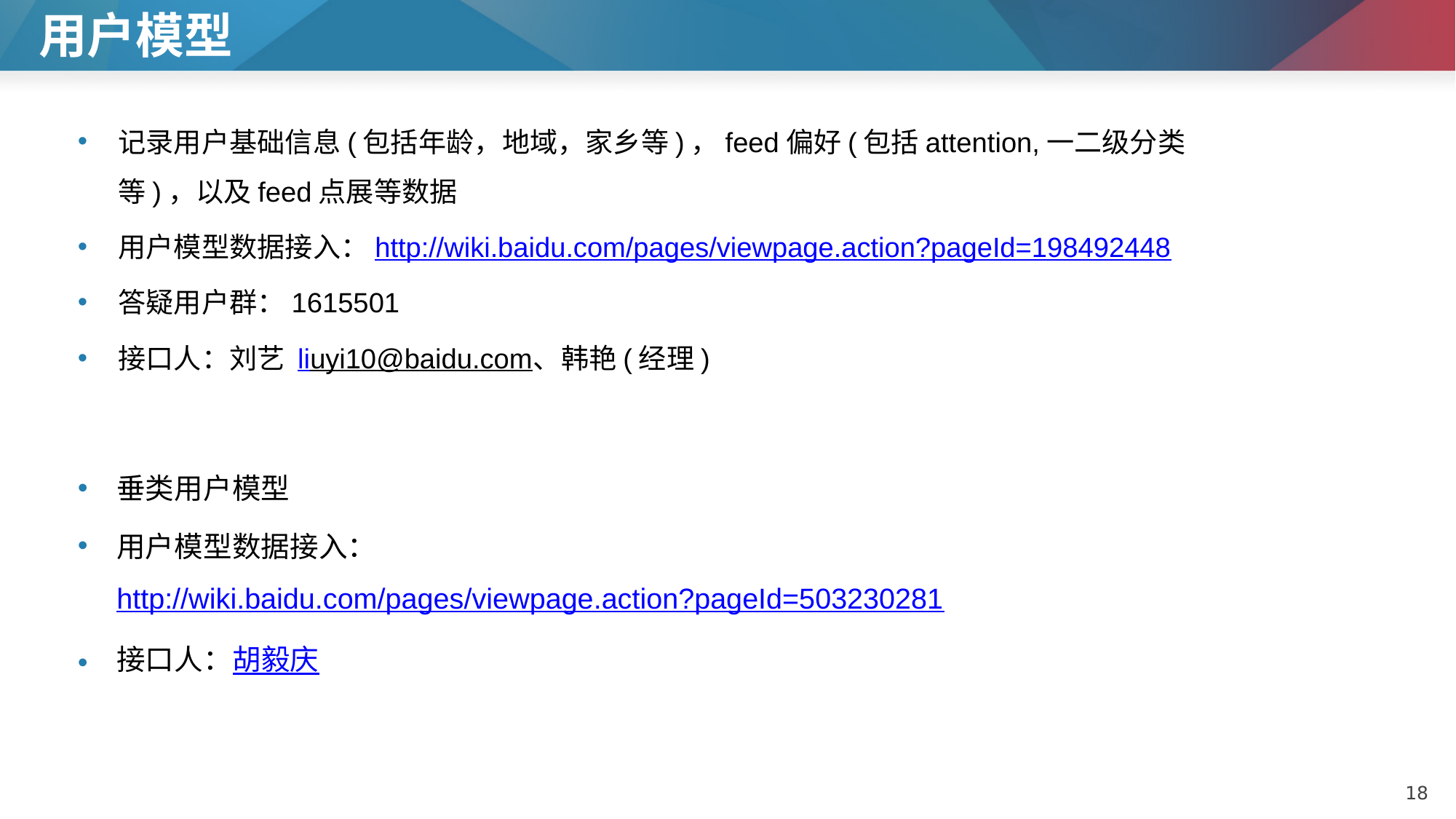

# 用户模型
记录用户基础信息(包括年龄，地域，家乡等)，feed偏好(包括attention,一二级分类等)，以及feed点展等数据
用户模型数据接入：http://wiki.baidu.com/pages/viewpage.action?pageId=198492448
答疑用户群：1615501
接口人：刘艺 liuyi10@baidu.com、韩艳(经理)

垂类用户模型
用户模型数据接入： http://wiki.baidu.com/pages/viewpage.action?pageId=503230281
接口人：胡毅庆